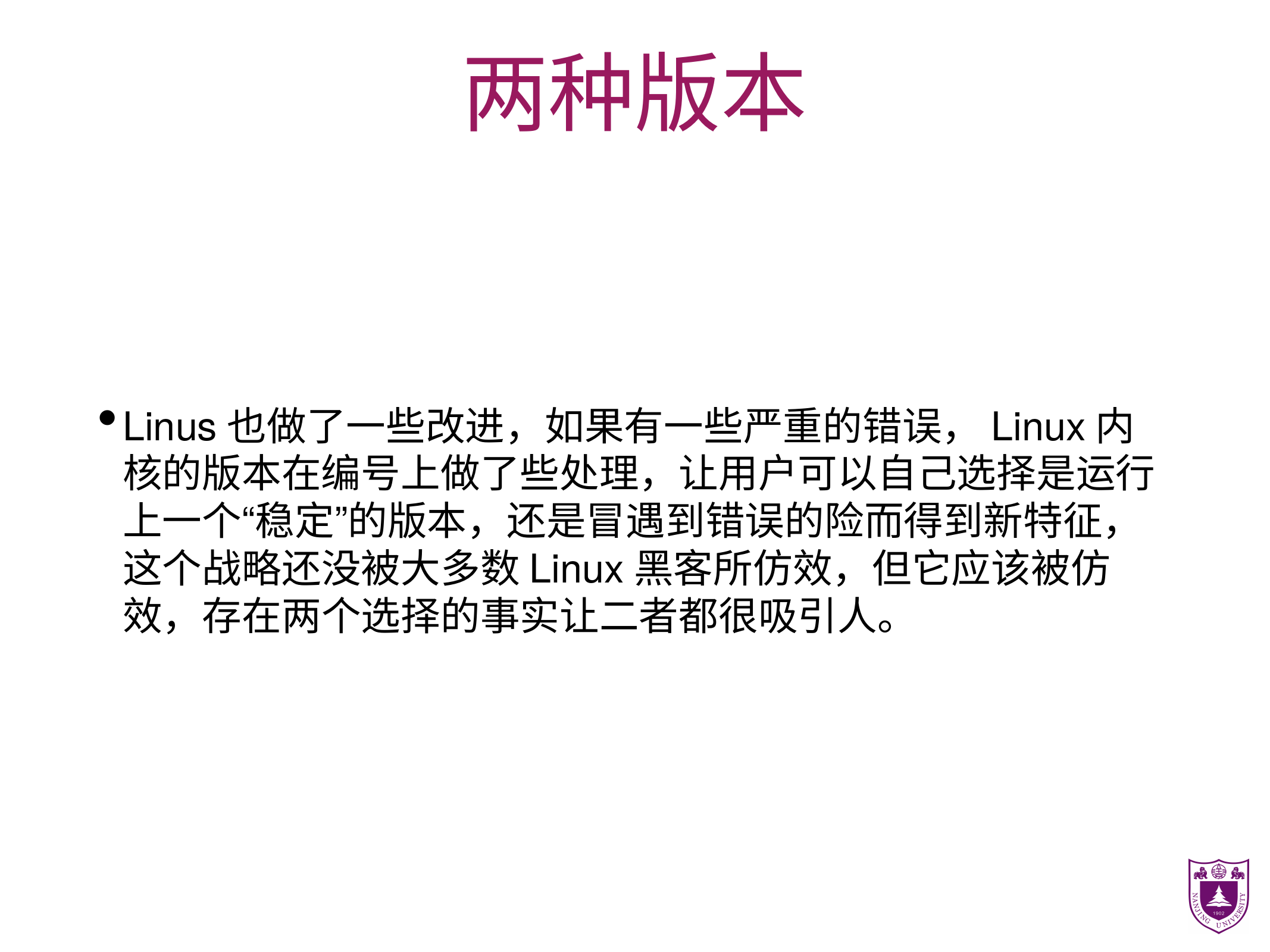

# 两种版本
Linus也做了一些改进，如果有一些严重的错误，Linux内核的版本在编号上做了些处理，让用户可以自己选择是运行上一个“稳定”的版本，还是冒遇到错误的险而得到新特征，这个战略还没被大多数Linux黑客所仿效，但它应该被仿效，存在两个选择的事实让二者都很吸引人。